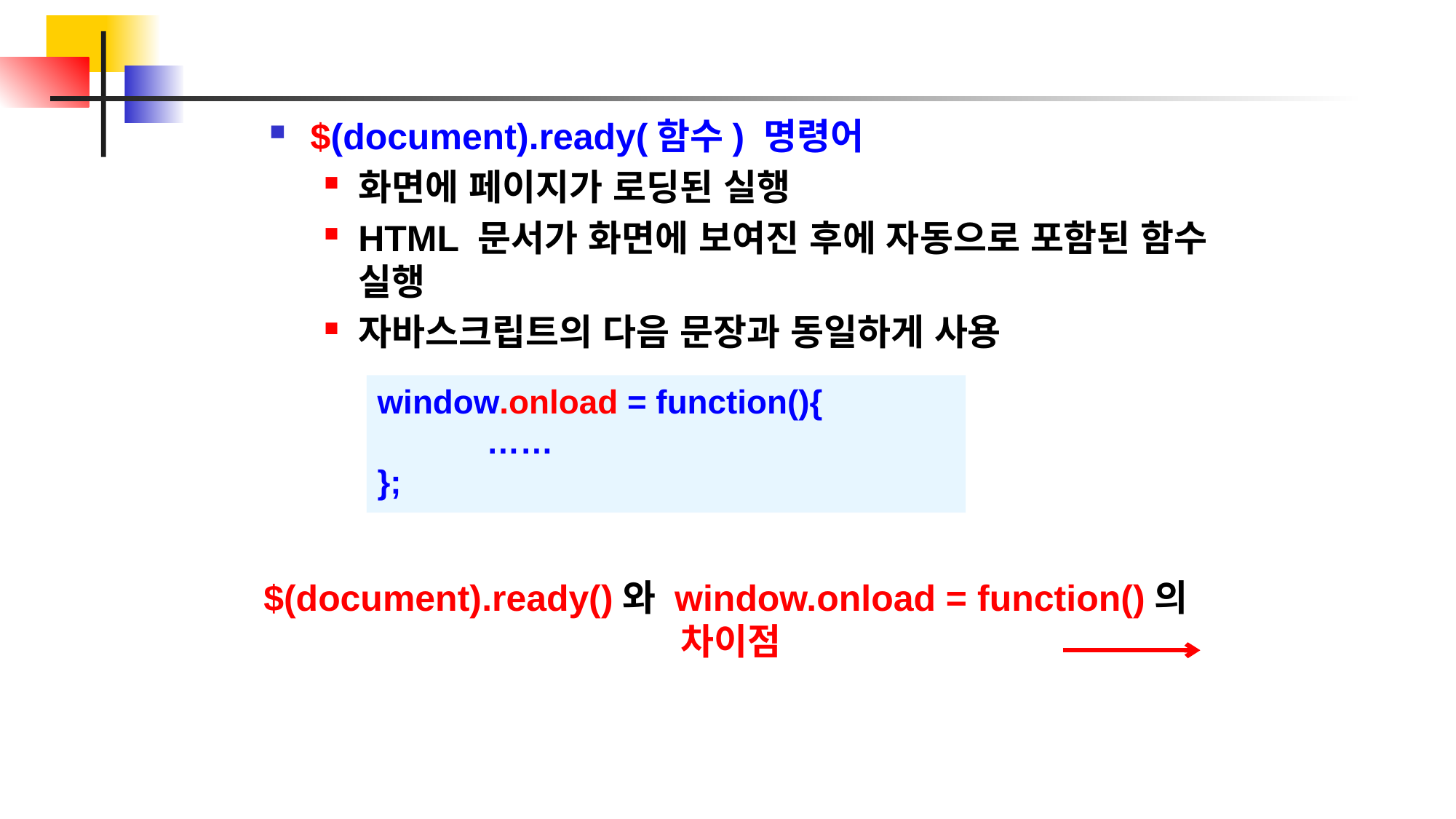

$(document).ready(함수) 명령어
화면에 페이지가 로딩된 실행
HTML 문서가 화면에 보여진 후에 자동으로 포함된 함수 실행
자바스크립트의 다음 문장과 동일하게 사용

window.onload = function(){
	……
};
$(document).ready()와 window.onload = function()의
차이점